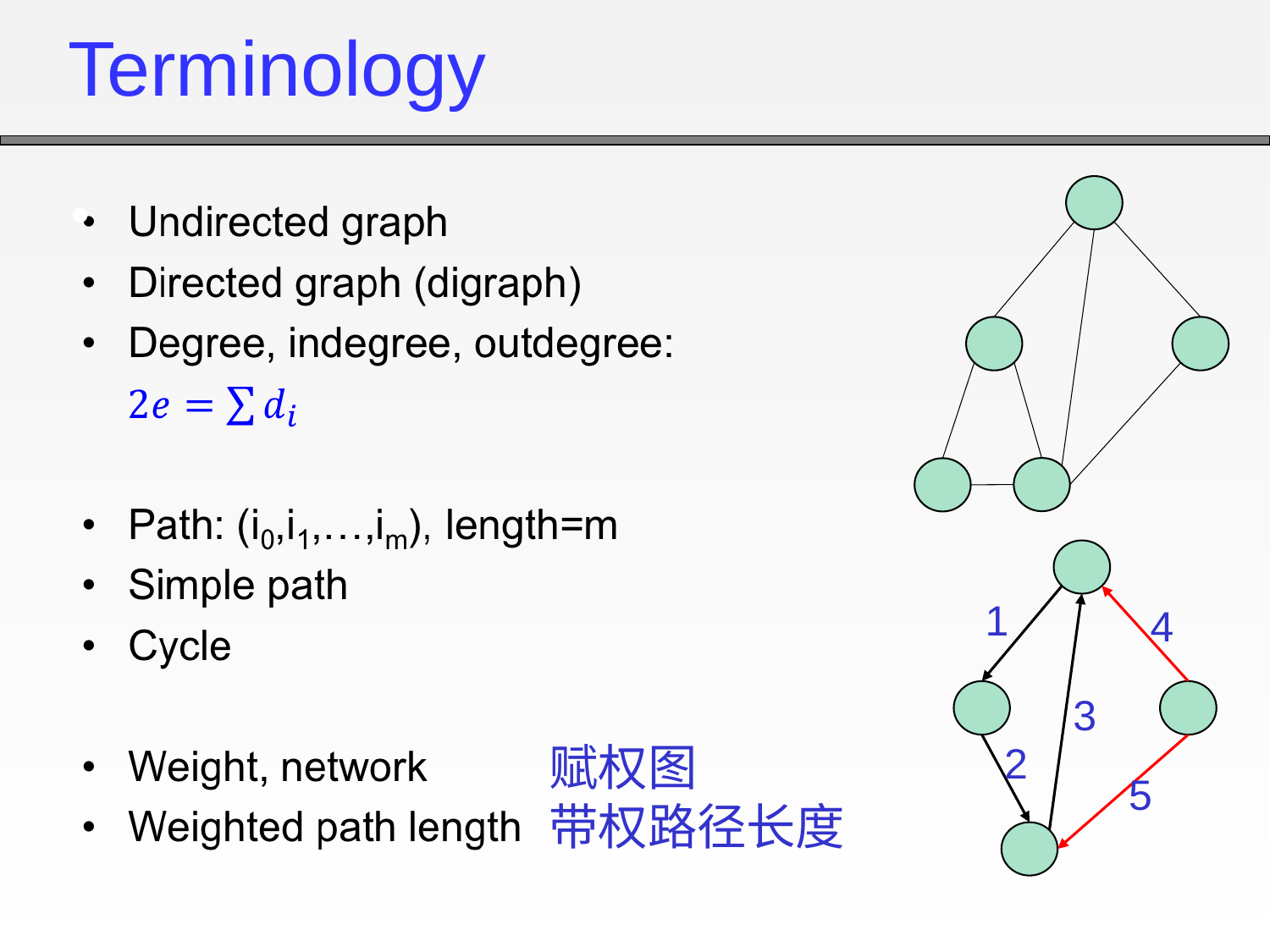

# Terminology

1
4

3
赋权图
带权路径长度
2
5

6